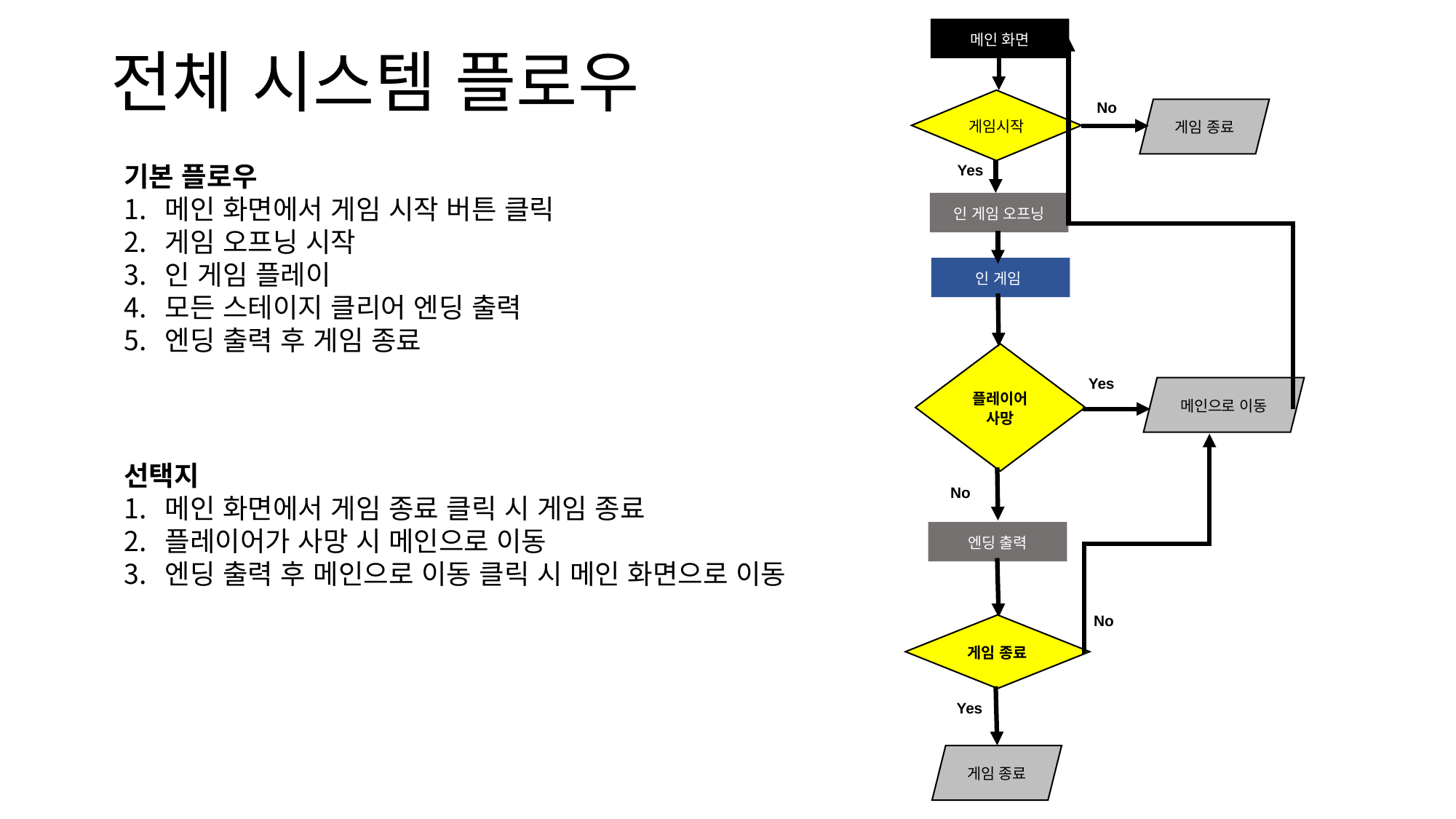

메인 화면
전체 시스템 플로우
게임시작
No
게임 종료
기본 플로우
메인 화면에서 게임 시작 버튼 클릭
게임 오프닝 시작
인 게임 플레이
모든 스테이지 클리어 엔딩 출력
엔딩 출력 후 게임 종료
Yes
인 게임 오프닝
인 게임
플레이어 사망
Yes
메인으로 이동
선택지
메인 화면에서 게임 종료 클릭 시 게임 종료
플레이어가 사망 시 메인으로 이동
엔딩 출력 후 메인으로 이동 클릭 시 메인 화면으로 이동
No
엔딩 출력
No
게임 종료
Yes
게임 종료